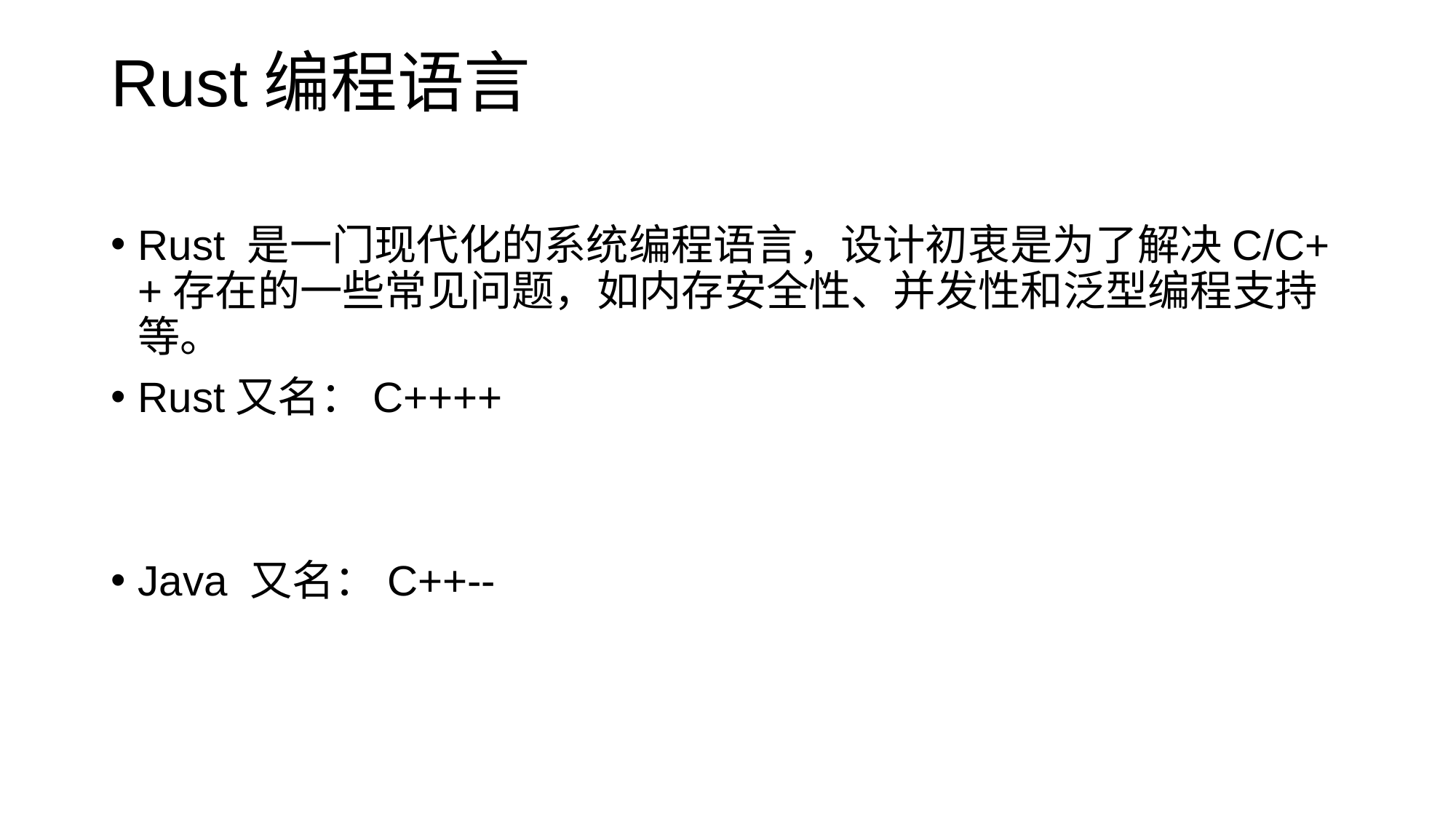

# Rust编程语言
Rust 是一门现代化的系统编程语言，设计初衷是为了解决C/C++存在的一些常见问题，如内存安全性、并发性和泛型编程支持等。
Rust又名：C++++

Java 又名：C++--